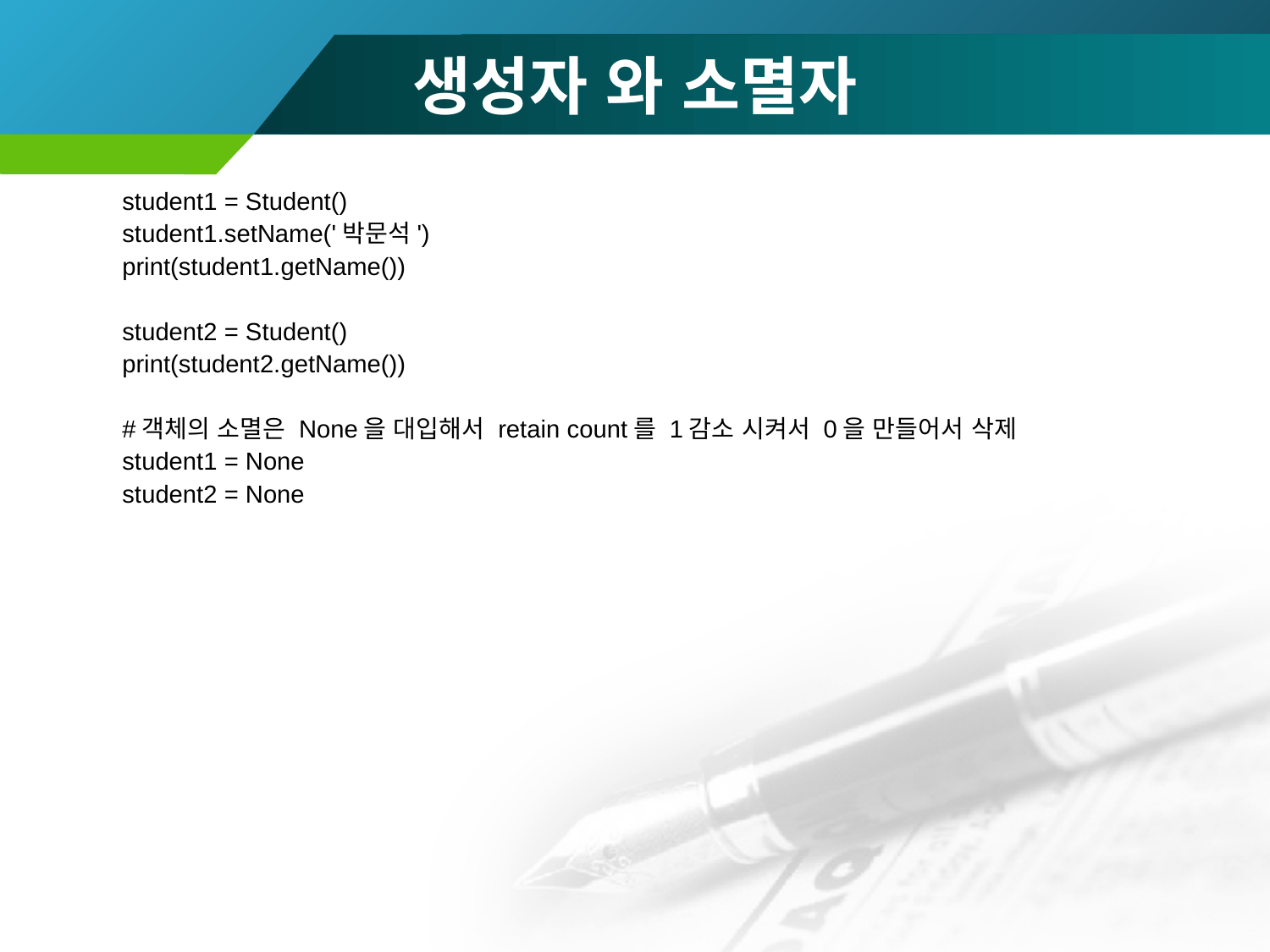

# 생성자 와 소멸자
student1 = Student()
student1.setName('박문석')
print(student1.getName())

student2 = Student()
print(student2.getName())

#객체의 소멸은 None을 대입해서 retain count를 1감소 시켜서 0을 만들어서 삭제
student1 = None
student2 = None